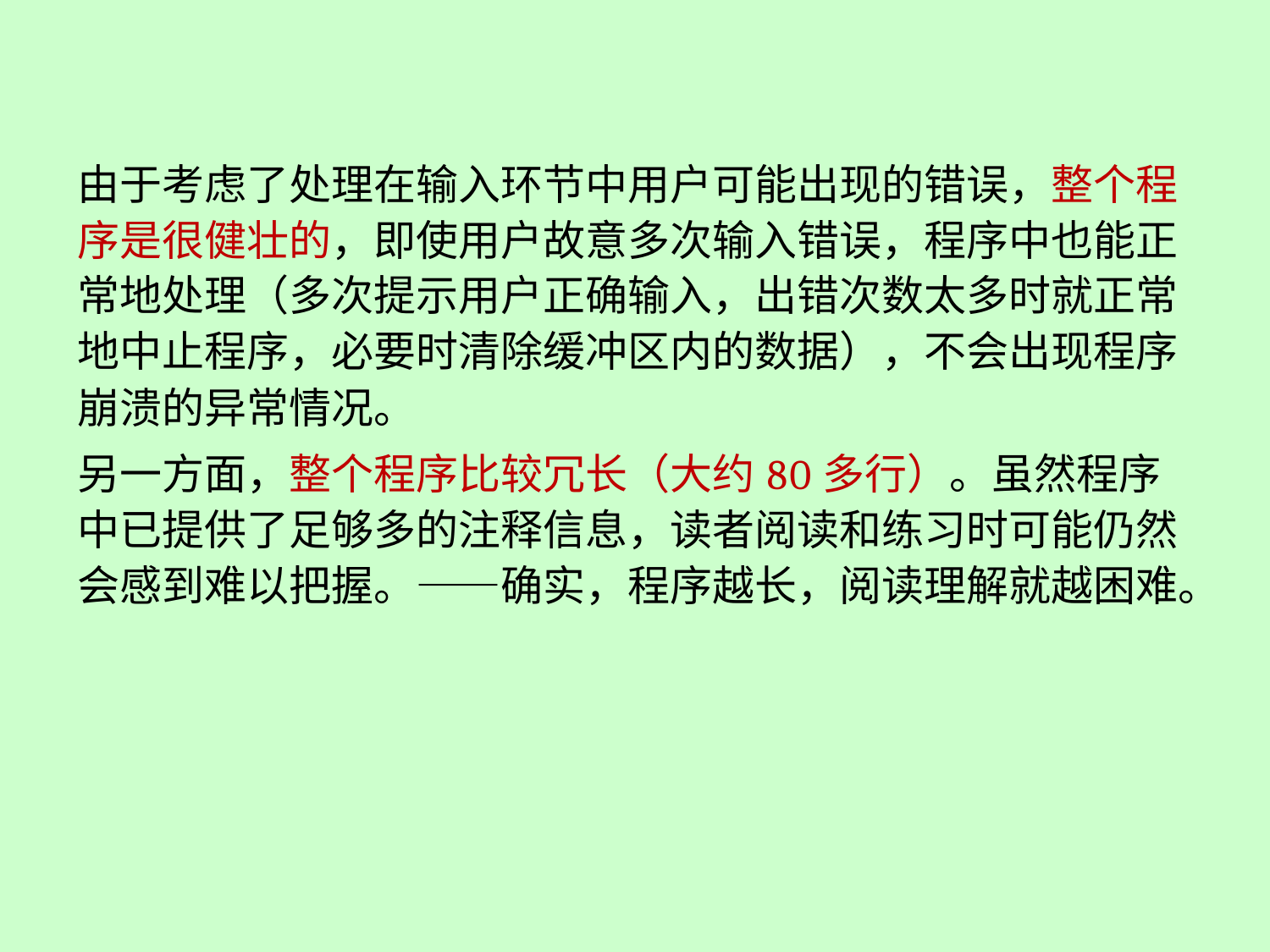

由于考虑了处理在输入环节中用户可能出现的错误，整个程序是很健壮的，即使用户故意多次输入错误，程序中也能正常地处理（多次提示用户正确输入，出错次数太多时就正常地中止程序，必要时清除缓冲区内的数据），不会出现程序崩溃的异常情况。
另一方面，整个程序比较冗长（大约80多行）。虽然程序中已提供了足够多的注释信息，读者阅读和练习时可能仍然会感到难以把握。——确实，程序越长，阅读理解就越困难。
101